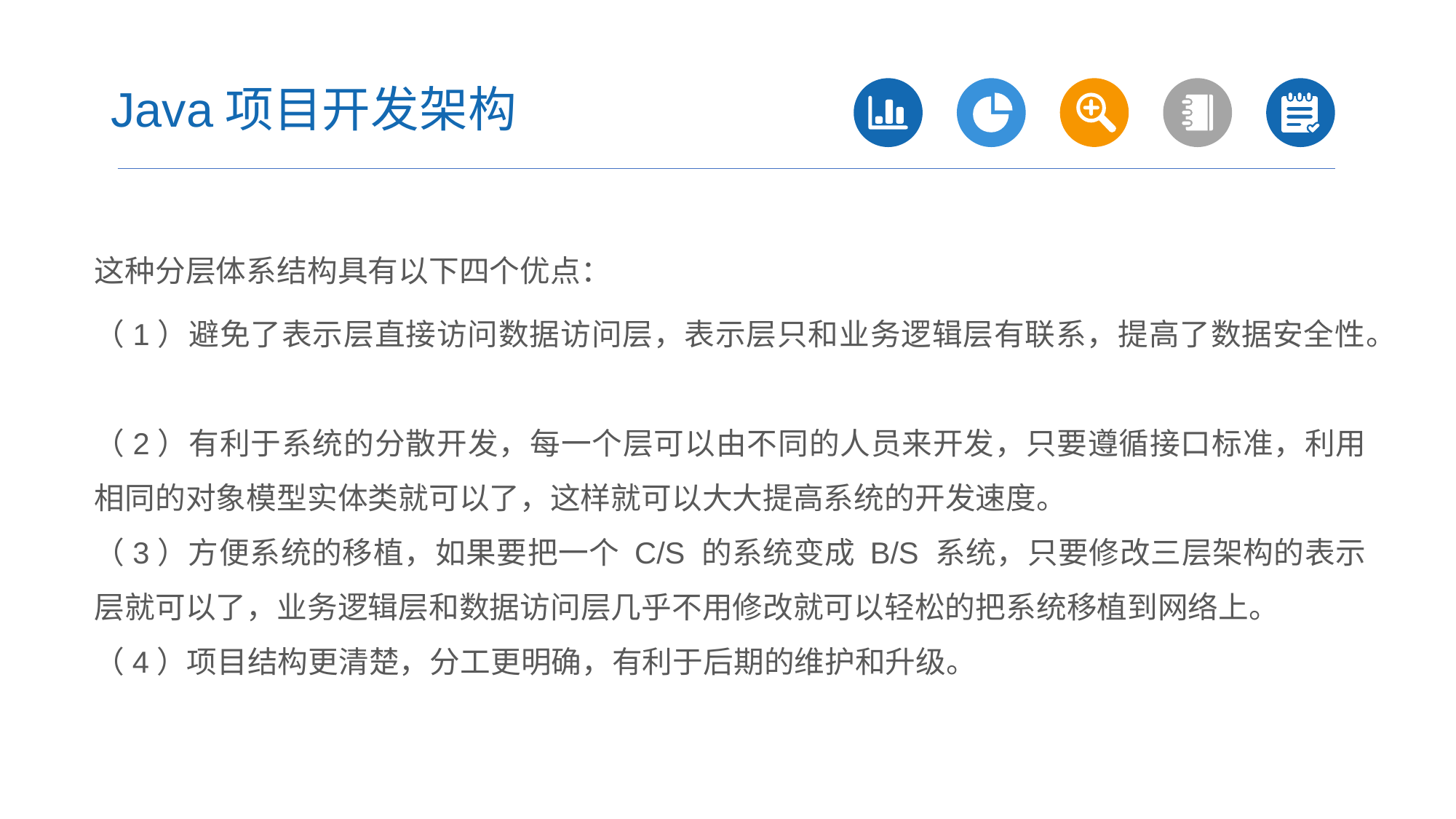

Java项目开发架构
这种分层体系结构具有以下四个优点：
（1）避免了表示层直接访问数据访问层，表示层只和业务逻辑层有联系，提高了数据安全性。
（2）有利于系统的分散开发，每一个层可以由不同的人员来开发，只要遵循接口标准，利用相同的对象模型实体类就可以了，这样就可以大大提高系统的开发速度。
（3）方便系统的移植，如果要把一个 C/S 的系统变成 B/S 系统，只要修改三层架构的表示层就可以了，业务逻辑层和数据访问层几乎不用修改就可以轻松的把系统移植到网络上。
（4）项目结构更清楚，分工更明确，有利于后期的维护和升级。